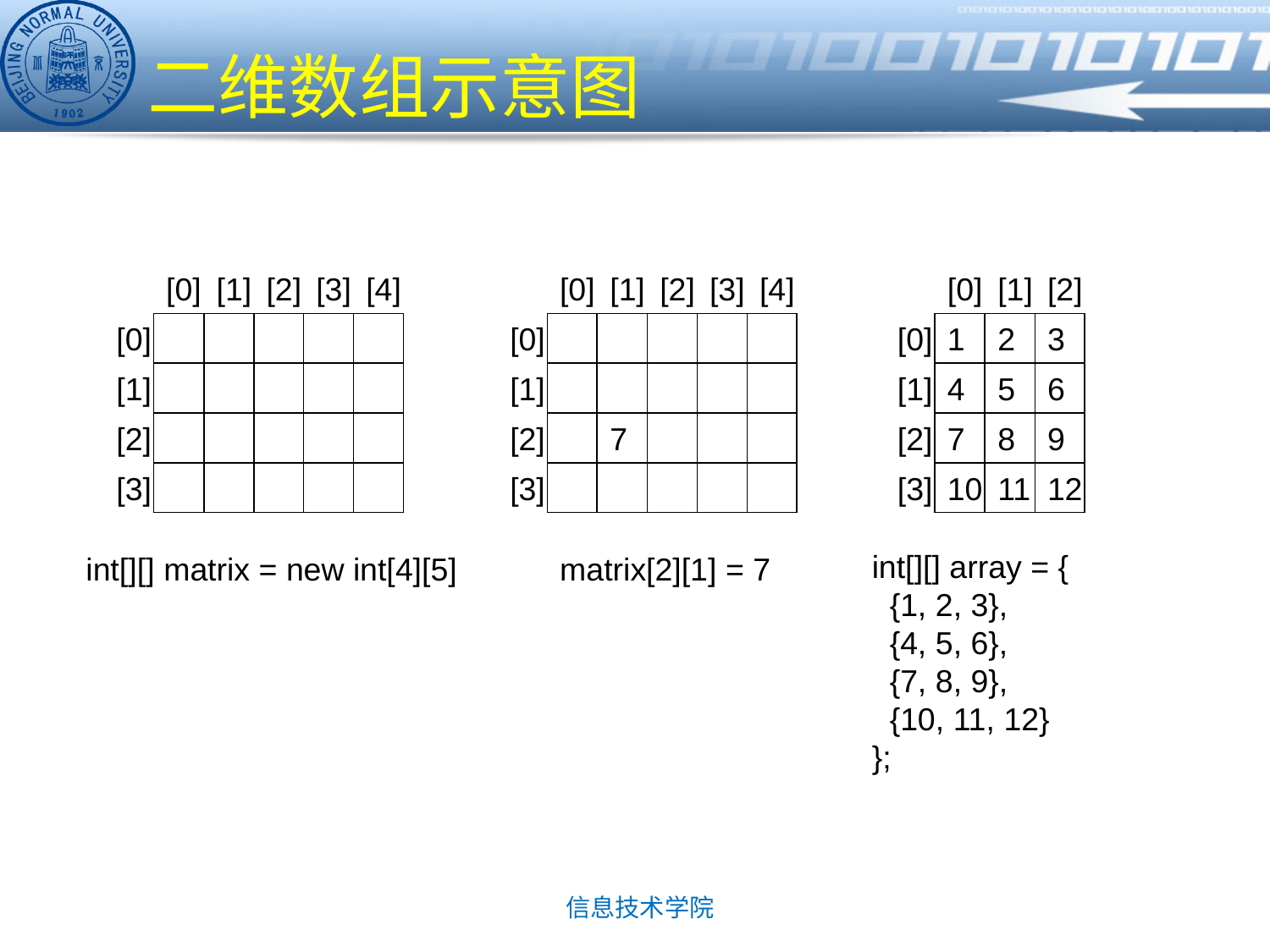

# 二维数组示意图
[0]
[1]
[2]
[3]
[4]
[0]

[1]

[2]

[3]

[0]
[1]
[2]
[3]
[4]
[0]

[1]

[2]

7

[3]

[0]
[1]
[2]
[0]
1
2
3
[1]
4
5
6
[2]
7
8
9
[3]
10
11
12
int[][] array = {
  {1, 2, 3},
  {4, 5, 6},
  {7, 8, 9},
  {10, 11, 12}
};

int[][] matrix = new int[4][5]
matrix[2][1] = 7
28